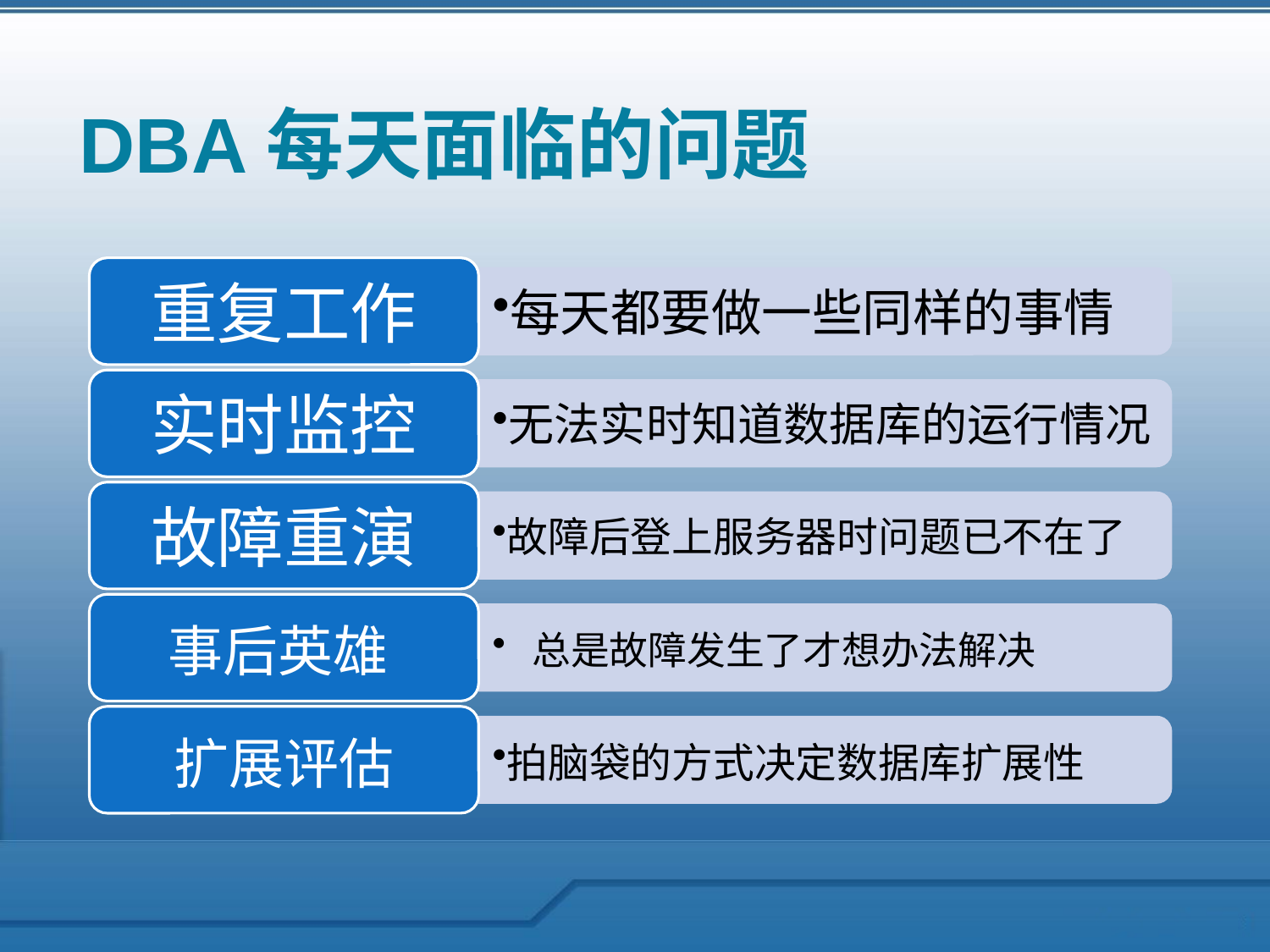

# DBA每天面临的问题
事后英雄
总是故障发生了才想办法解决
扩展评估
拍脑袋的方式决定数据库扩展性
实时监控
故障重演
故障后登上服务器时问题已不在了
无法实时知道数据库的运行情况
重复工作
每天都要做一些同样的事情